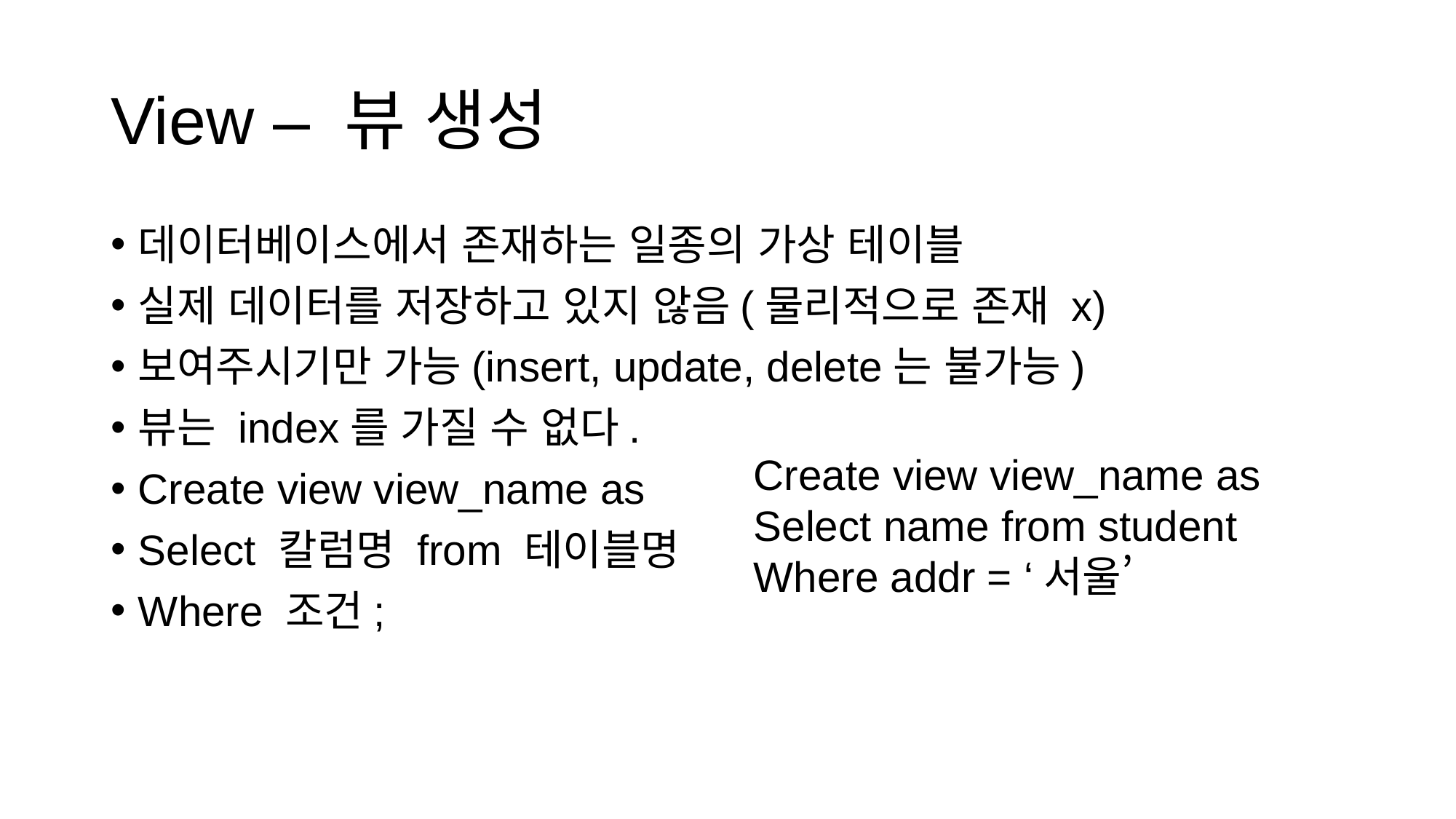

# View – 뷰 생성
데이터베이스에서 존재하는 일종의 가상 테이블
실제 데이터를 저장하고 있지 않음(물리적으로 존재 x)
보여주시기만 가능(insert, update, delete는 불가능)
뷰는 index를 가질 수 없다.
Create view view_name as
Select 칼럼명 from 테이블명
Where 조건;
Create view view_name as
Select name from student
Where addr = ‘서울’